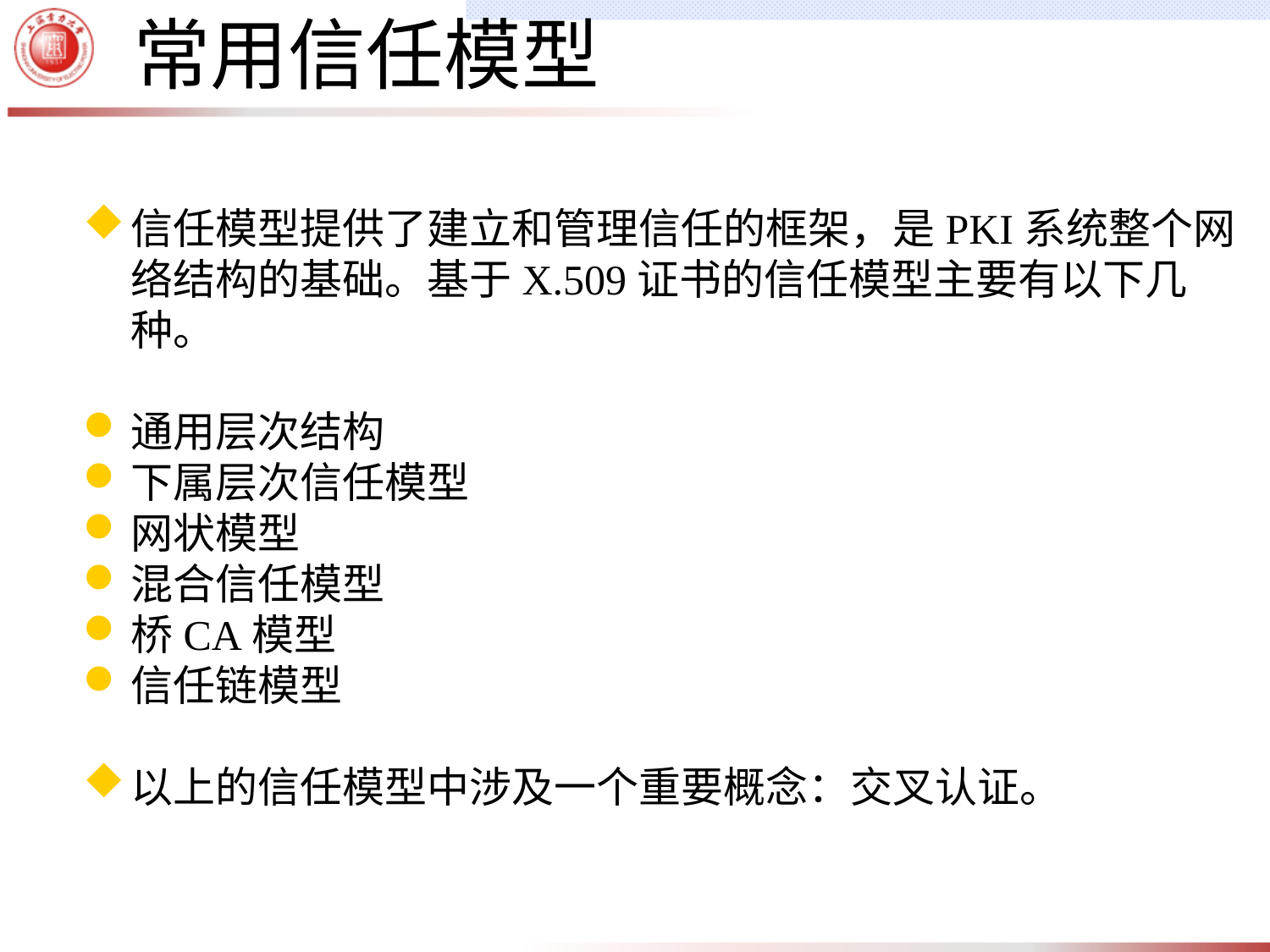

常用信任模型
信任模型提供了建立和管理信任的框架，是PKI系统整个网络结构的基础。基于X.509证书的信任模型主要有以下几种。

通用层次结构
下属层次信任模型
网状模型
混合信任模型
桥CA模型
信任链模型

以上的信任模型中涉及一个重要概念：交叉认证。